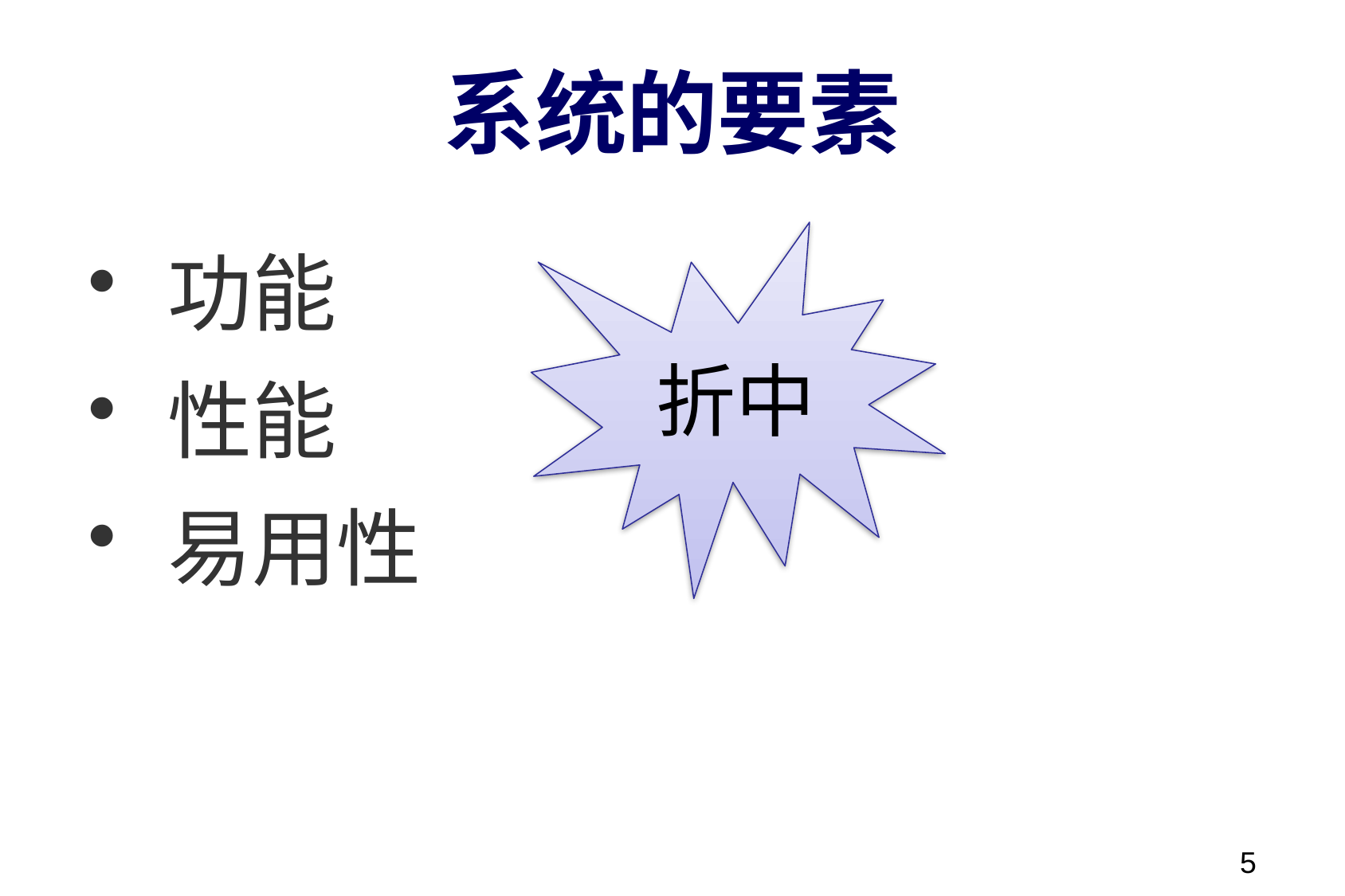

# 系统的要素
功能
性能
易用性
折中
5